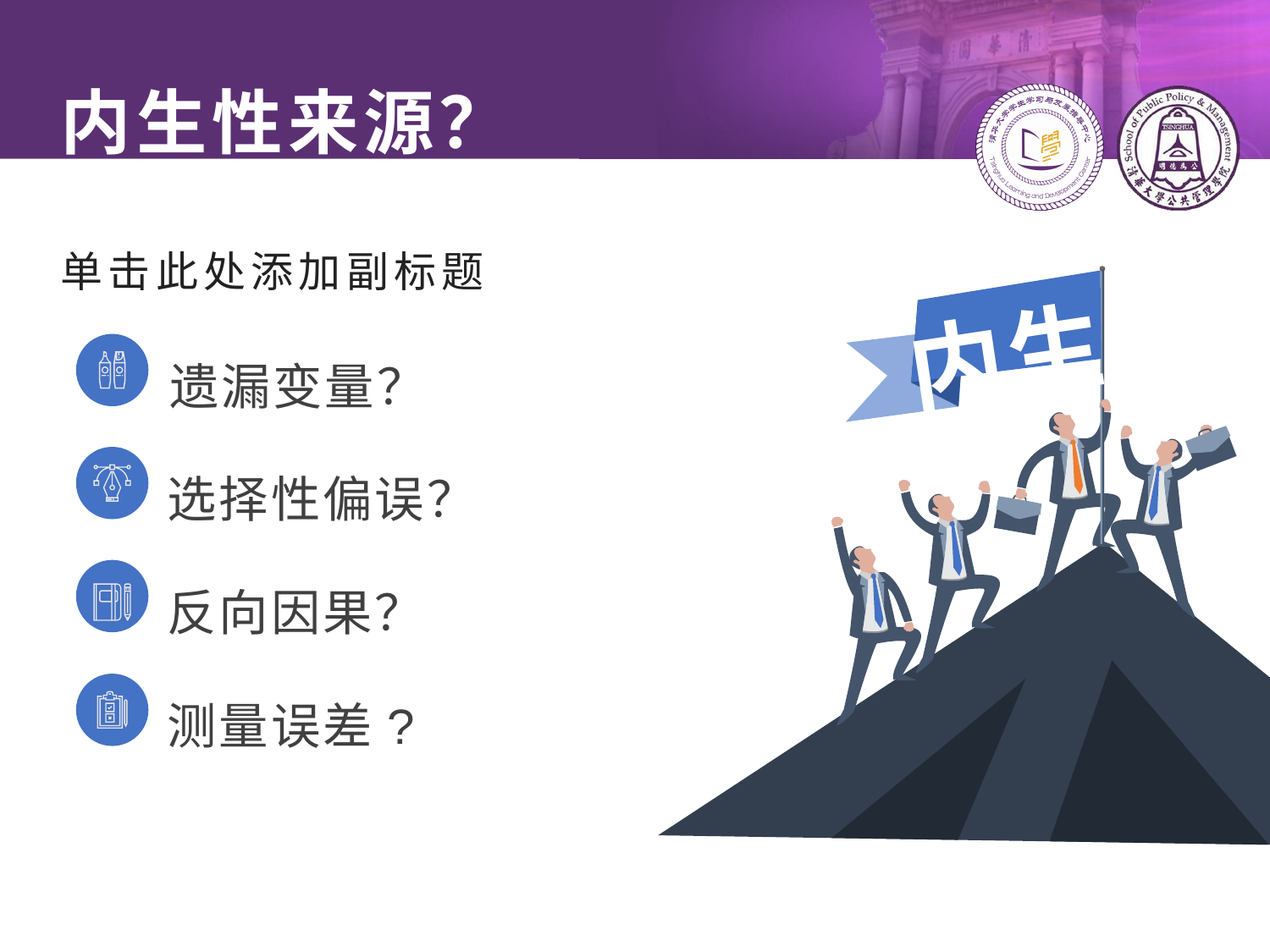

内生性来源？
单击此处添加副标题

内生

遗漏变量？

选择性偏误？

反向因果？

测量误差?